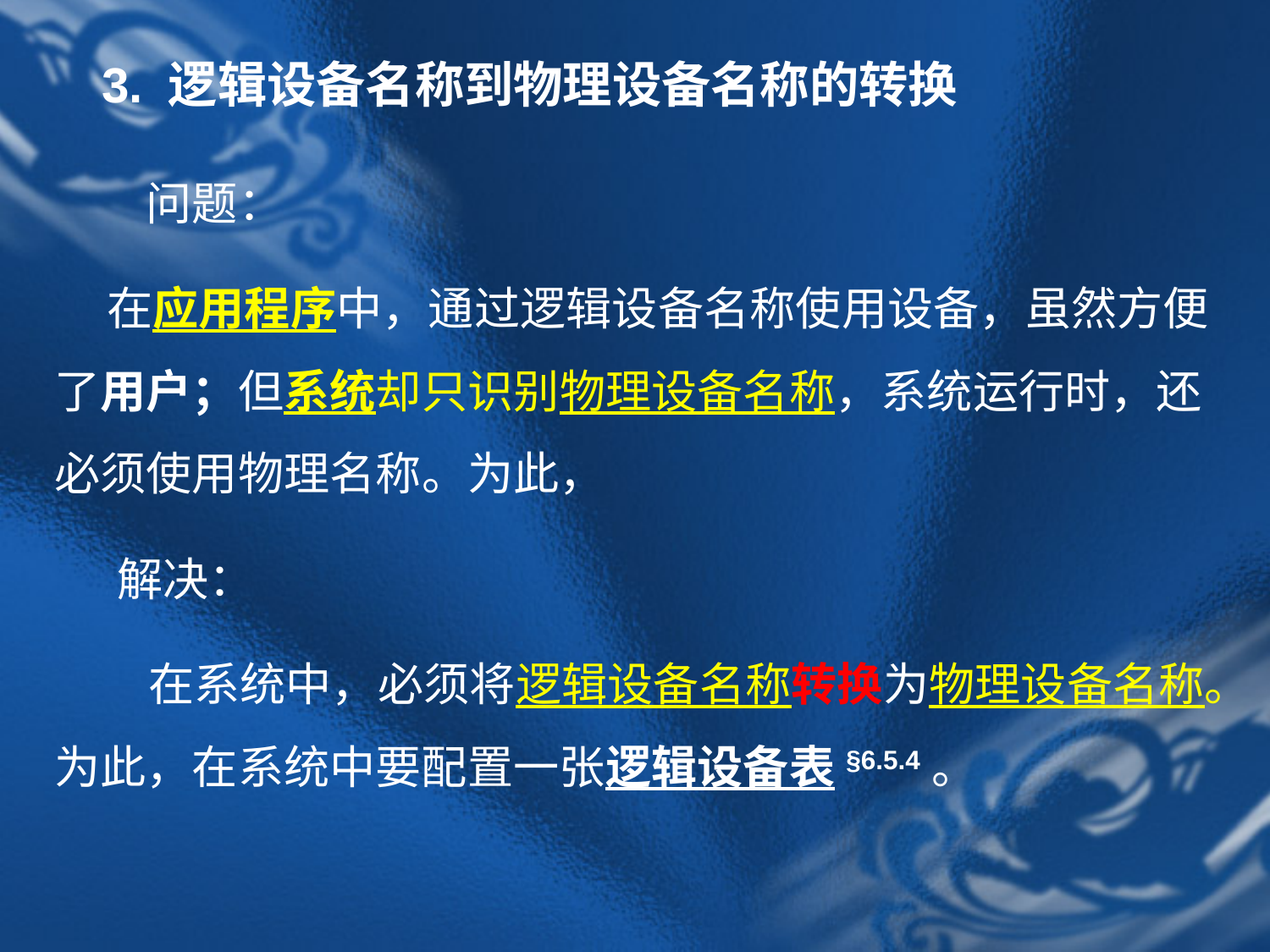

# 3. 逻辑设备名称到物理设备名称的转换
　　问题：
    在应用程序中，通过逻辑设备名称使用设备，虽然方便了用户；但系统却只识别物理设备名称，系统运行时，还必须使用物理名称。为此，
     解决：
        在系统中，必须将逻辑设备名称转换为物理设备名称。为此，在系统中要配置一张逻辑设备表§6.5.4。